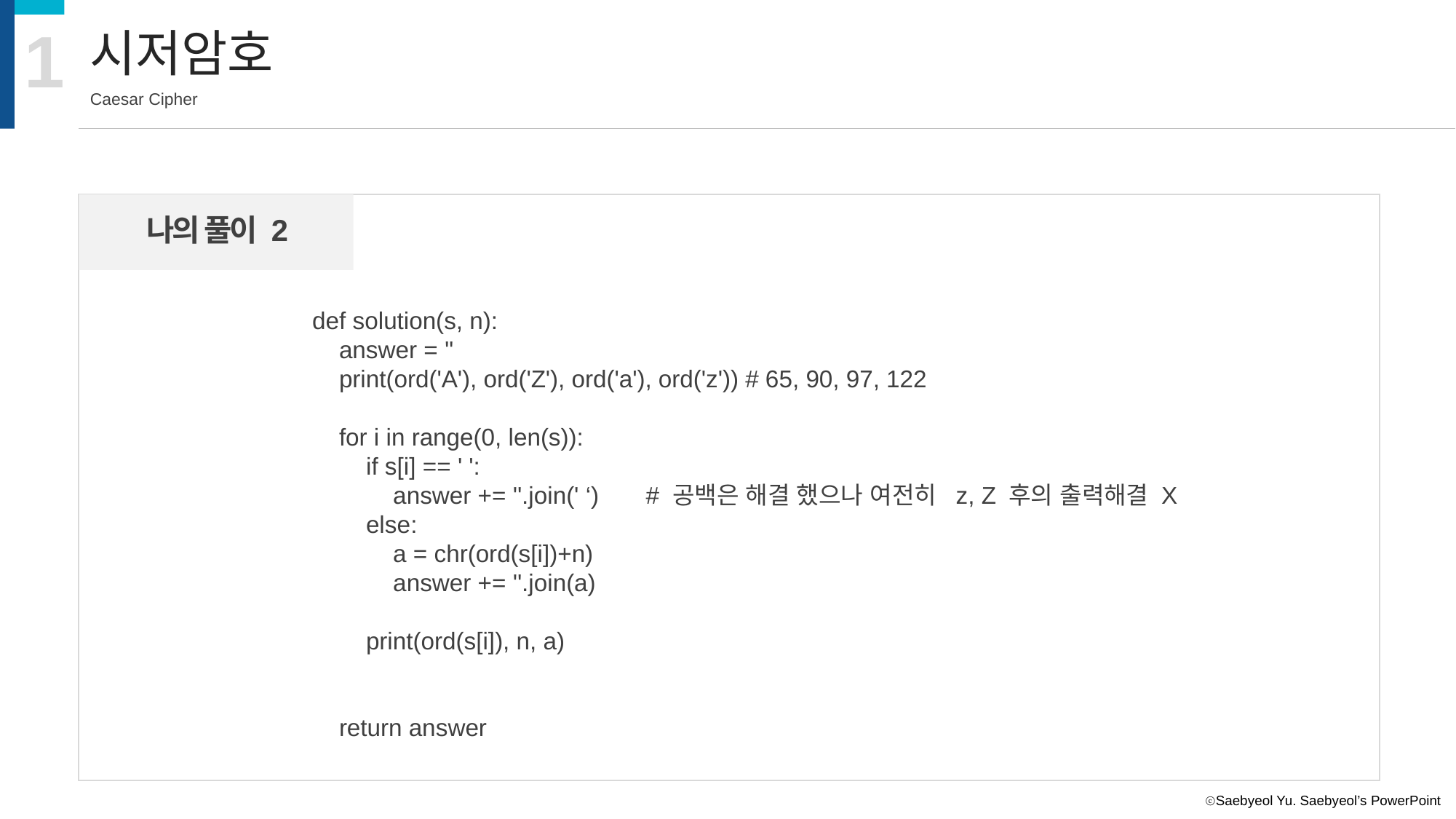

1
시저암호
Caesar Cipher

나의 풀이 2
def solution(s, n):
    answer = ''
    print(ord('A'), ord('Z'), ord('a'), ord('z')) # 65, 90, 97, 122

    for i in range(0, len(s)):
        if s[i] == ' ':
            answer += ''.join(' ‘)       # 공백은 해결 했으나 여전히  z, Z 후의 출력해결 X
        else:
            a = chr(ord(s[i])+n)
            answer += ''.join(a)

        print(ord(s[i]), n, a)

    return answer